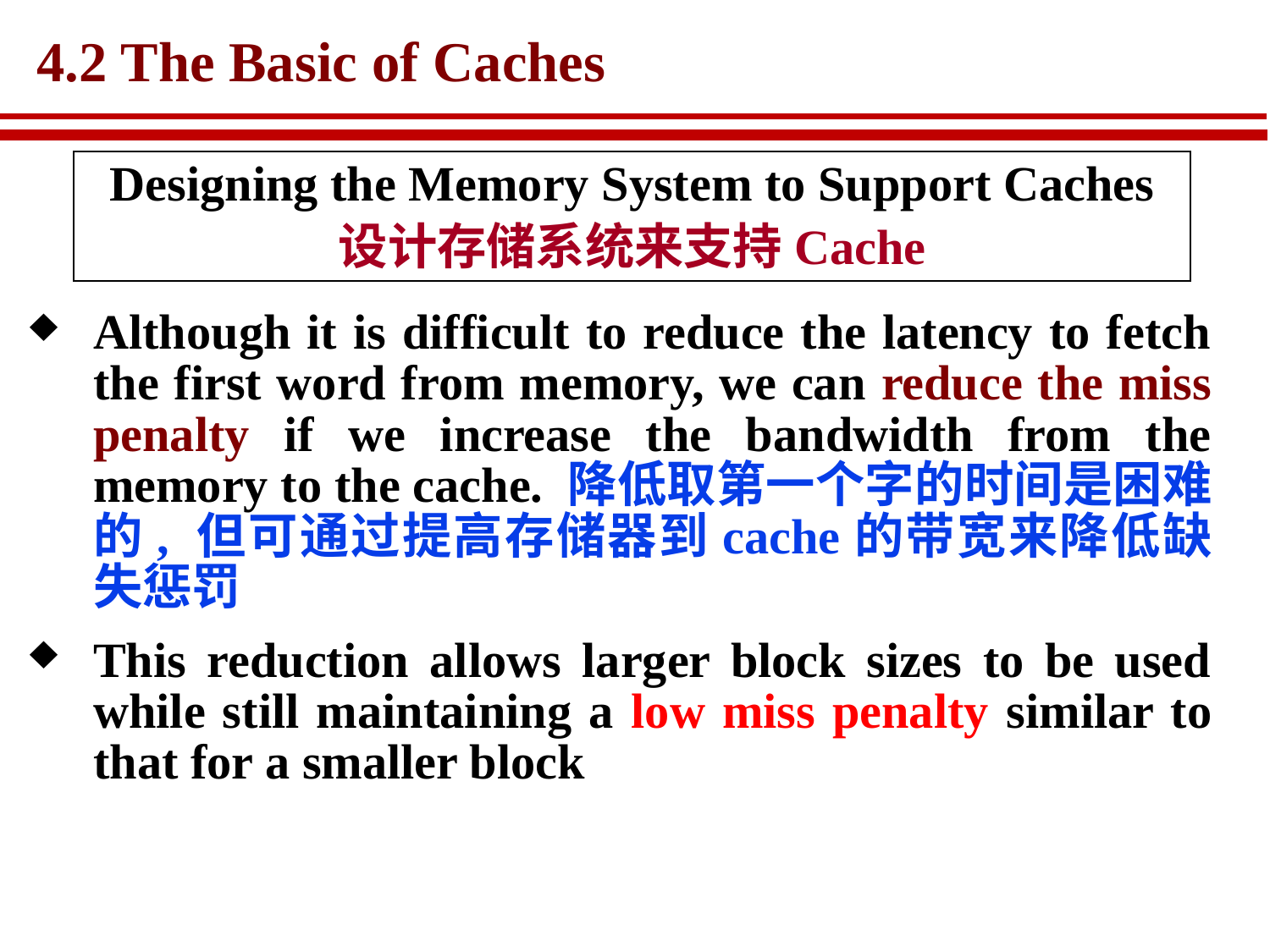

# 4.2 The Basic of Caches
Designing the Memory System to Support Caches
设计存储系统来支持Cache
Although it is difficult to reduce the latency to fetch the first word from memory, we can reduce the miss penalty if we increase the bandwidth from the memory to the cache. 降低取第一个字的时间是困难的, 但可通过提高存储器到cache的带宽来降低缺失惩罚
This reduction allows larger block sizes to be used while still maintaining a low miss penalty similar to that for a smaller block